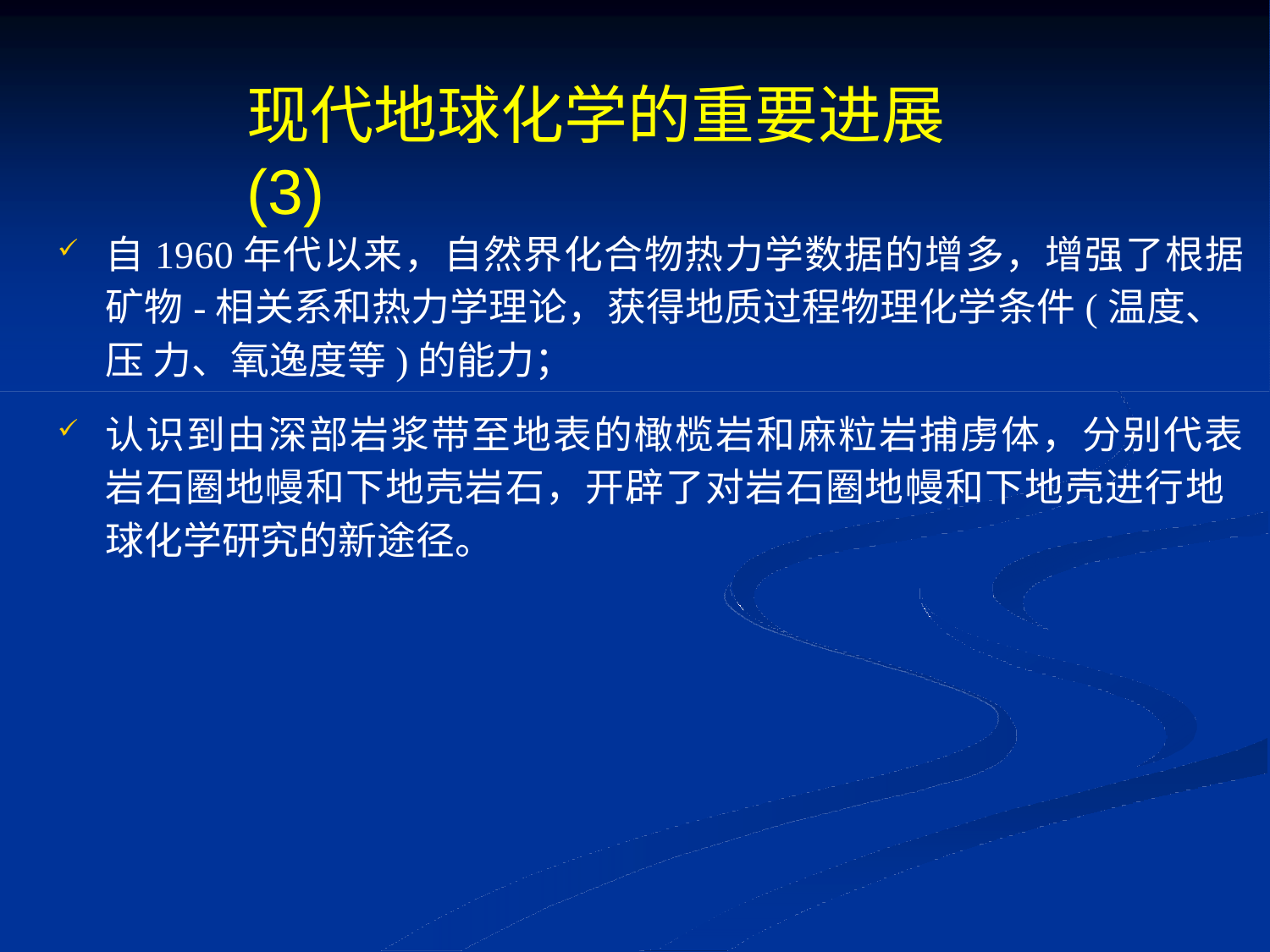

# 现代地球化学的重要进展(3)
自1960年代以来，自然界化合物热力学数据的增多，增强了根据 矿物-相关系和热力学理论，获得地质过程物理化学条件(温度、压 力、氧逸度等)的能力；
认识到由深部岩浆带至地表的橄榄岩和麻粒岩捕虏体，分别代表 岩石圈地幔和下地壳岩石，开辟了对岩石圈地幔和下地壳进行地 球化学研究的新途径。